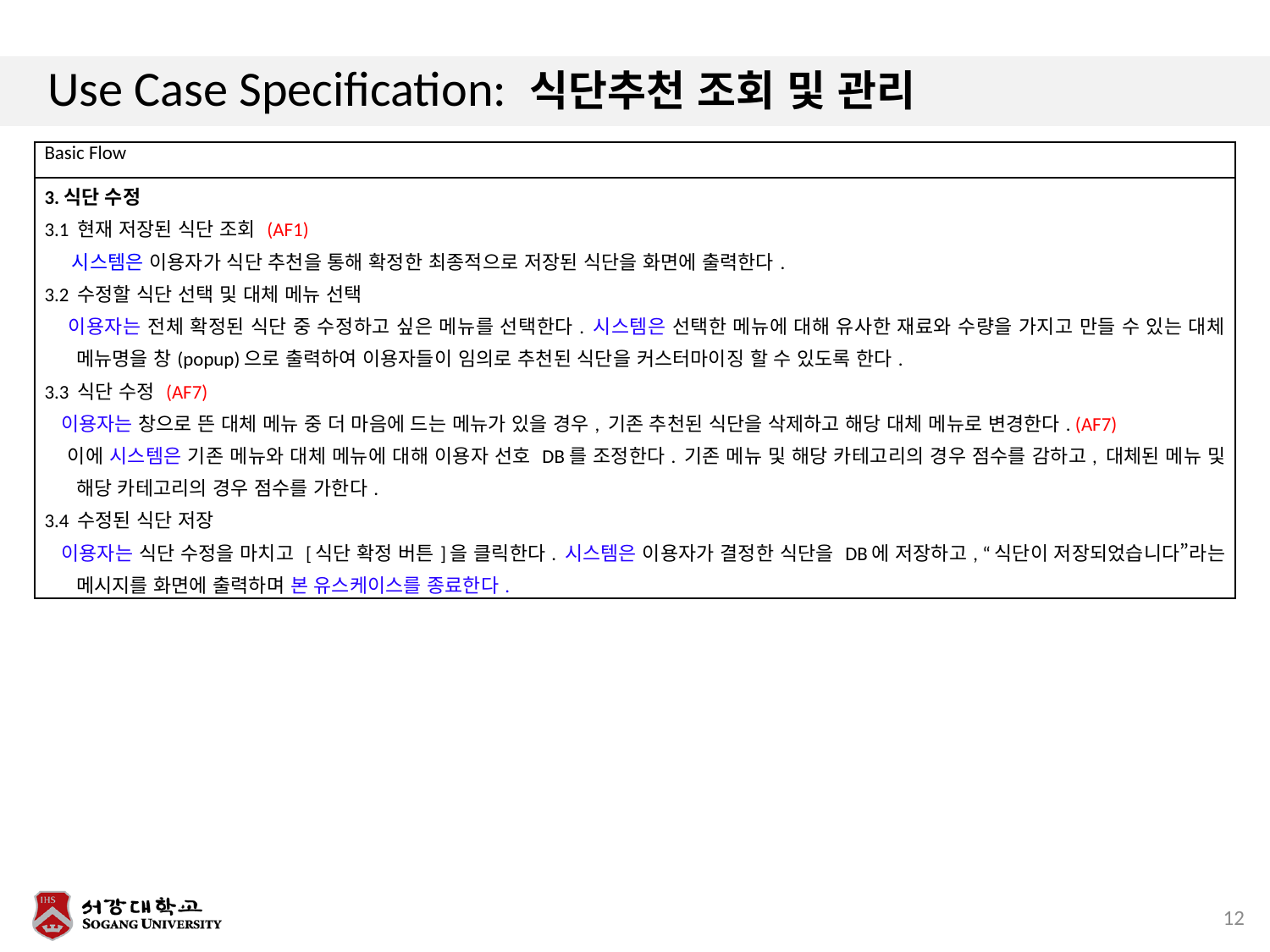

# Use Case Specification: 식단추천 조회 및 관리
| Basic Flow |
| --- |
| 3.식단 수정 3.1 현재 저장된 식단 조회 (AF1) 시스템은 이용자가 식단 추천을 통해 확정한 최종적으로 저장된 식단을 화면에 출력한다. 3.2 수정할 식단 선택 및 대체 메뉴 선택 이용자는 전체 확정된 식단 중 수정하고 싶은 메뉴를 선택한다. 시스템은 선택한 메뉴에 대해 유사한 재료와 수량을 가지고 만들 수 있는 대체 메뉴명을 창(popup)으로 출력하여 이용자들이 임의로 추천된 식단을 커스터마이징 할 수 있도록 한다. 3.3 식단 수정 (AF7) 이용자는 창으로 뜬 대체 메뉴 중 더 마음에 드는 메뉴가 있을 경우, 기존 추천된 식단을 삭제하고 해당 대체 메뉴로 변경한다. (AF7) 이에 시스템은 기존 메뉴와 대체 메뉴에 대해 이용자 선호 DB를 조정한다. 기존 메뉴 및 해당 카테고리의 경우 점수를 감하고, 대체된 메뉴 및 해당 카테고리의 경우 점수를 가한다. 3.4 수정된 식단 저장 이용자는 식단 수정을 마치고 [식단 확정 버튼]을 클릭한다. 시스템은 이용자가 결정한 식단을 DB에 저장하고, “식단이 저장되었습니다”라는 메시지를 화면에 출력하며 본 유스케이스를 종료한다. |
12